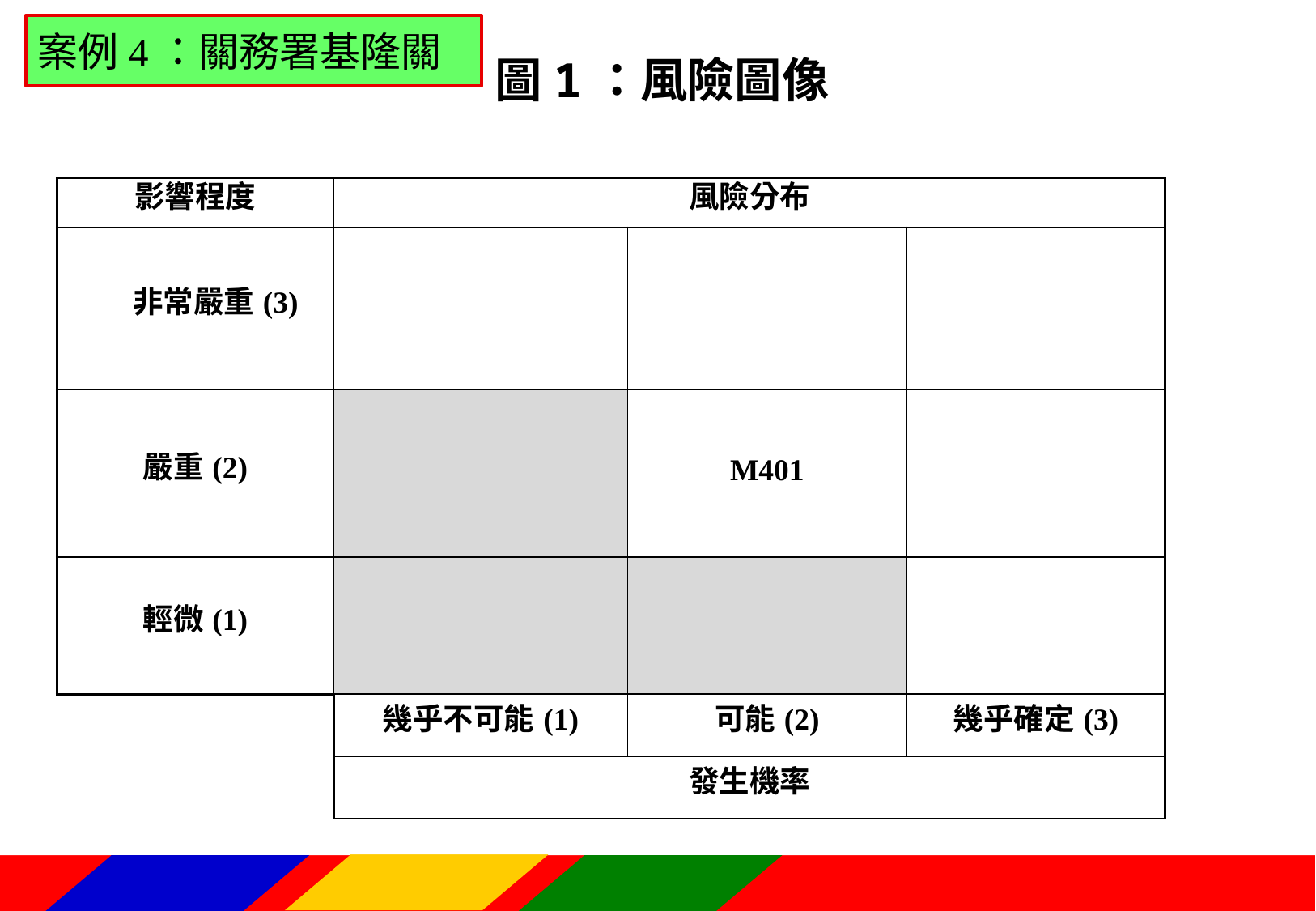

案例4：關務署基隆關
圖1：風險圖像
| 影響程度 | 風險分布 |  |  |
| --- | --- | --- | --- |
| 非常嚴重(3) |  |  |  |
| 嚴重(2) |  | M401 |  |
| 輕微(1) |  |  |  |
|  | 幾乎不可能(1) | 可能(2) | 幾乎確定(3) |
|  | 發生機率 |  |  |
116